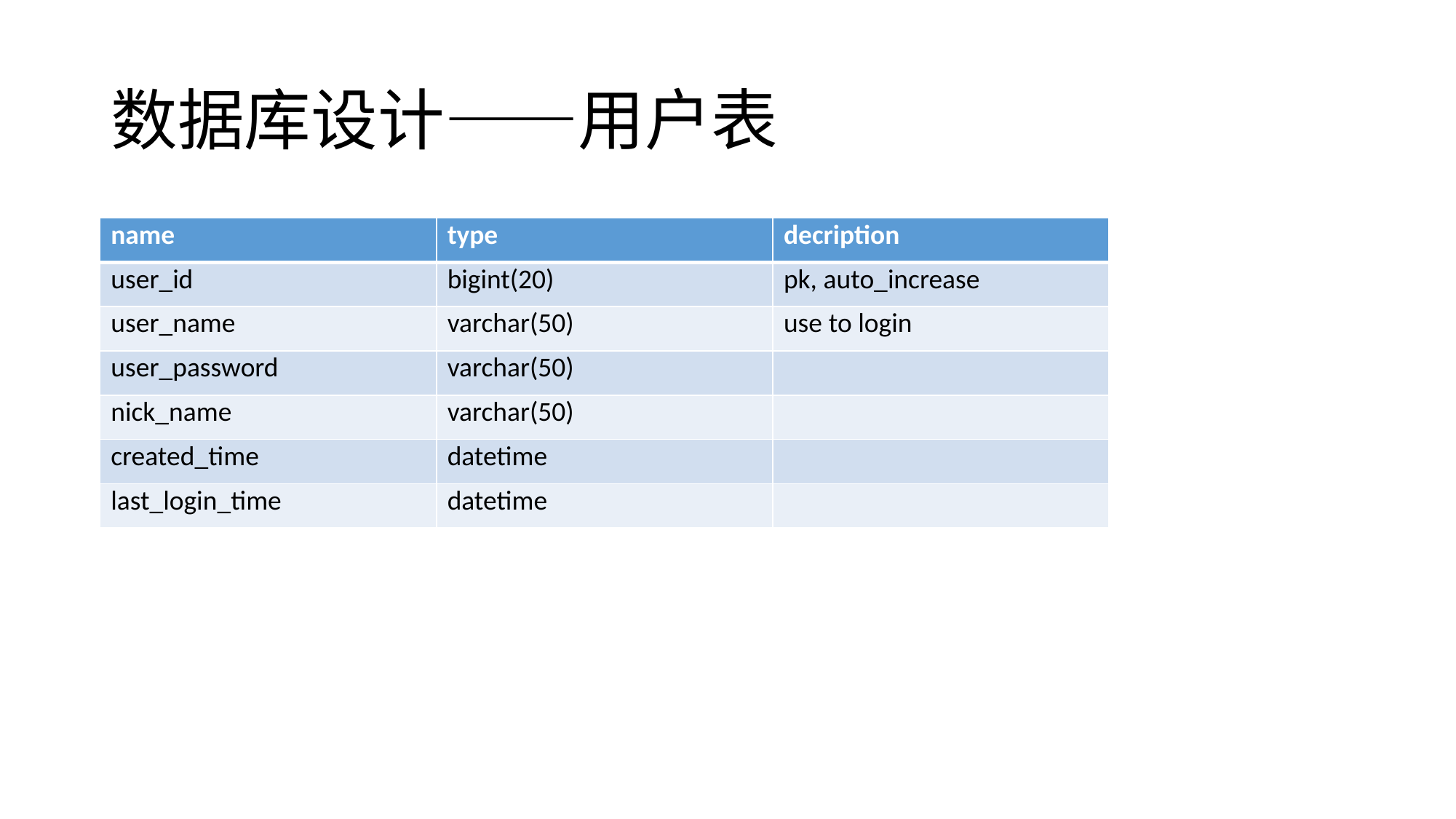

# 数据库设计——用户表
| name | type | decription |
| --- | --- | --- |
| user\_id | bigint(20) | pk, auto\_increase |
| user\_name | varchar(50) | use to login |
| user\_password | varchar(50) |  |
| nick\_name | varchar(50) |  |
| created\_time | datetime |  |
| last\_login\_time | datetime |  |